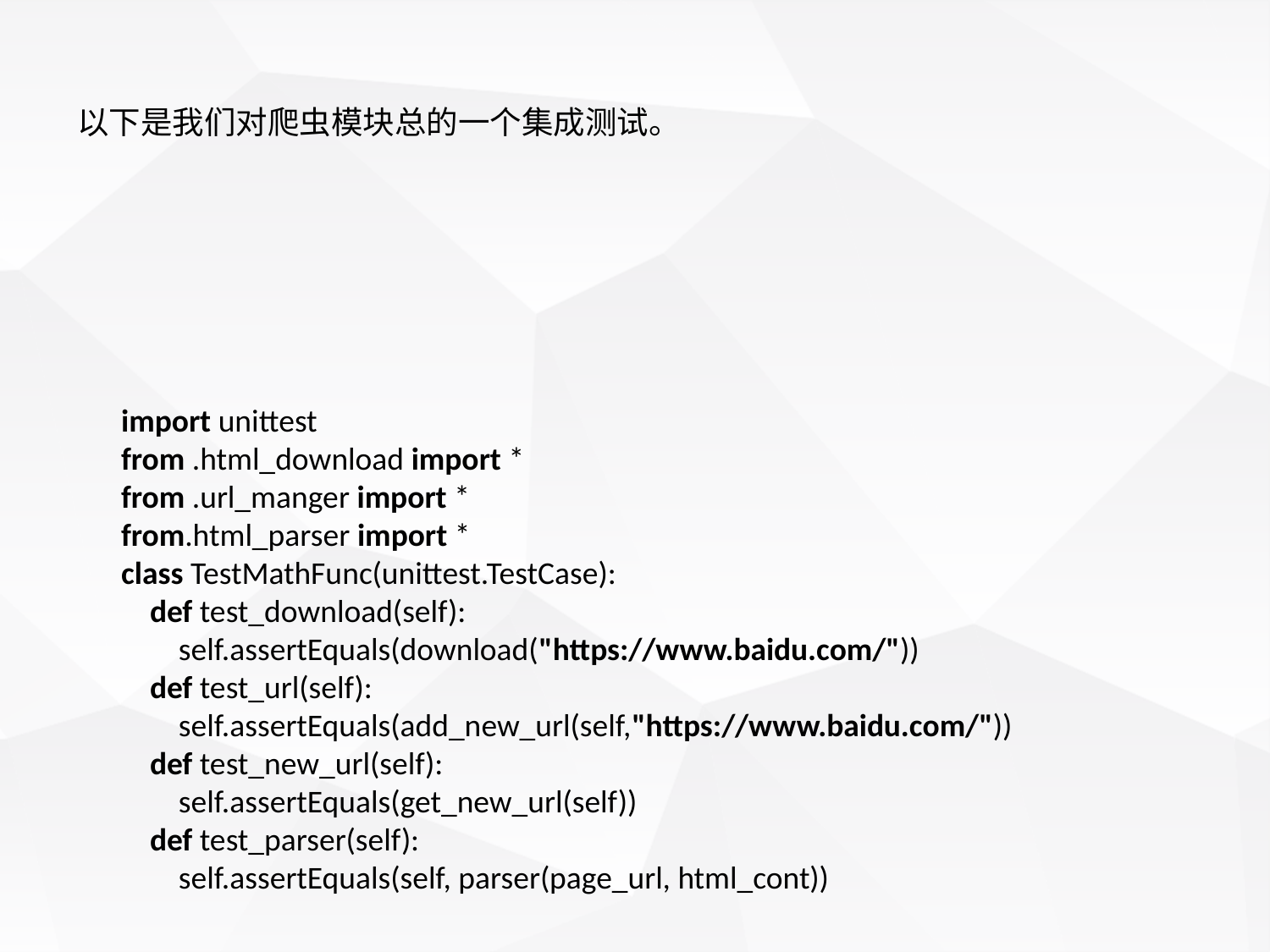

以下是我们对爬虫模块总的一个集成测试。
import unittest
from .html_download import *
from .url_manger import *
from.html_parser import *
class TestMathFunc(unittest.TestCase):
    def test_download(self):
        self.assertEquals(download("https://www.baidu.com/"))
    def test_url(self):
        self.assertEquals(add_new_url(self,"https://www.baidu.com/"))
    def test_new_url(self):
        self.assertEquals(get_new_url(self))
    def test_parser(self):
        self.assertEquals(self, parser(page_url, html_cont))